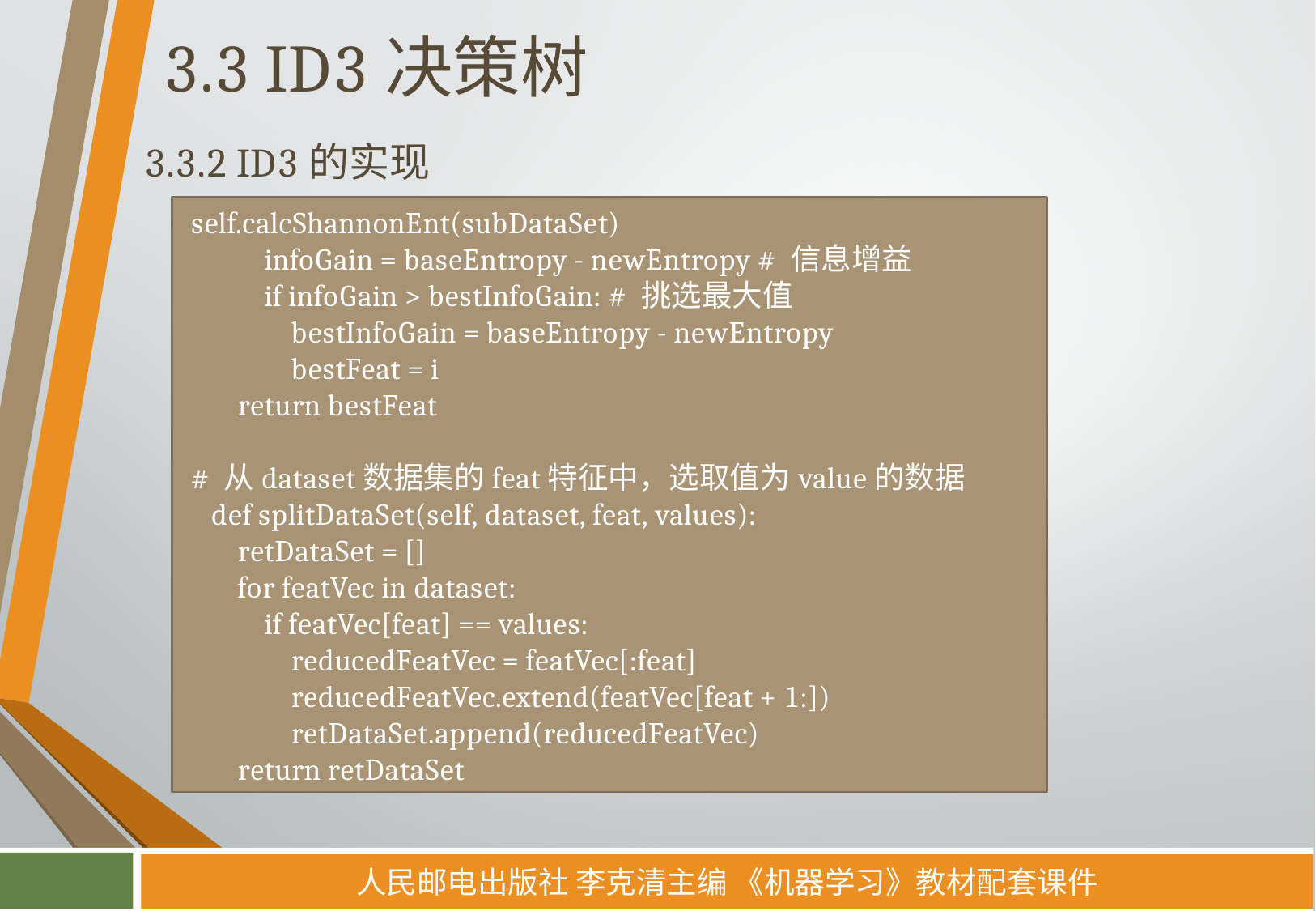

# 3.3 ID3决策树
3.3.2 ID3的实现
 self.calcShannonEnt(subDataSet)
            infoGain = baseEntropy - newEntropy # 信息增益
            if infoGain > bestInfoGain: # 挑选最大值
                bestInfoGain = baseEntropy - newEntropy
                bestFeat = i
        return bestFeat

 # 从dataset数据集的feat特征中，选取值为value的数据
    def splitDataSet(self, dataset, feat, values):
        retDataSet = []
        for featVec in dataset:
            if featVec[feat] == values:
                reducedFeatVec = featVec[:feat]
                reducedFeatVec.extend(featVec[feat + 1:])
                retDataSet.append(reducedFeatVec)
        return retDataSet